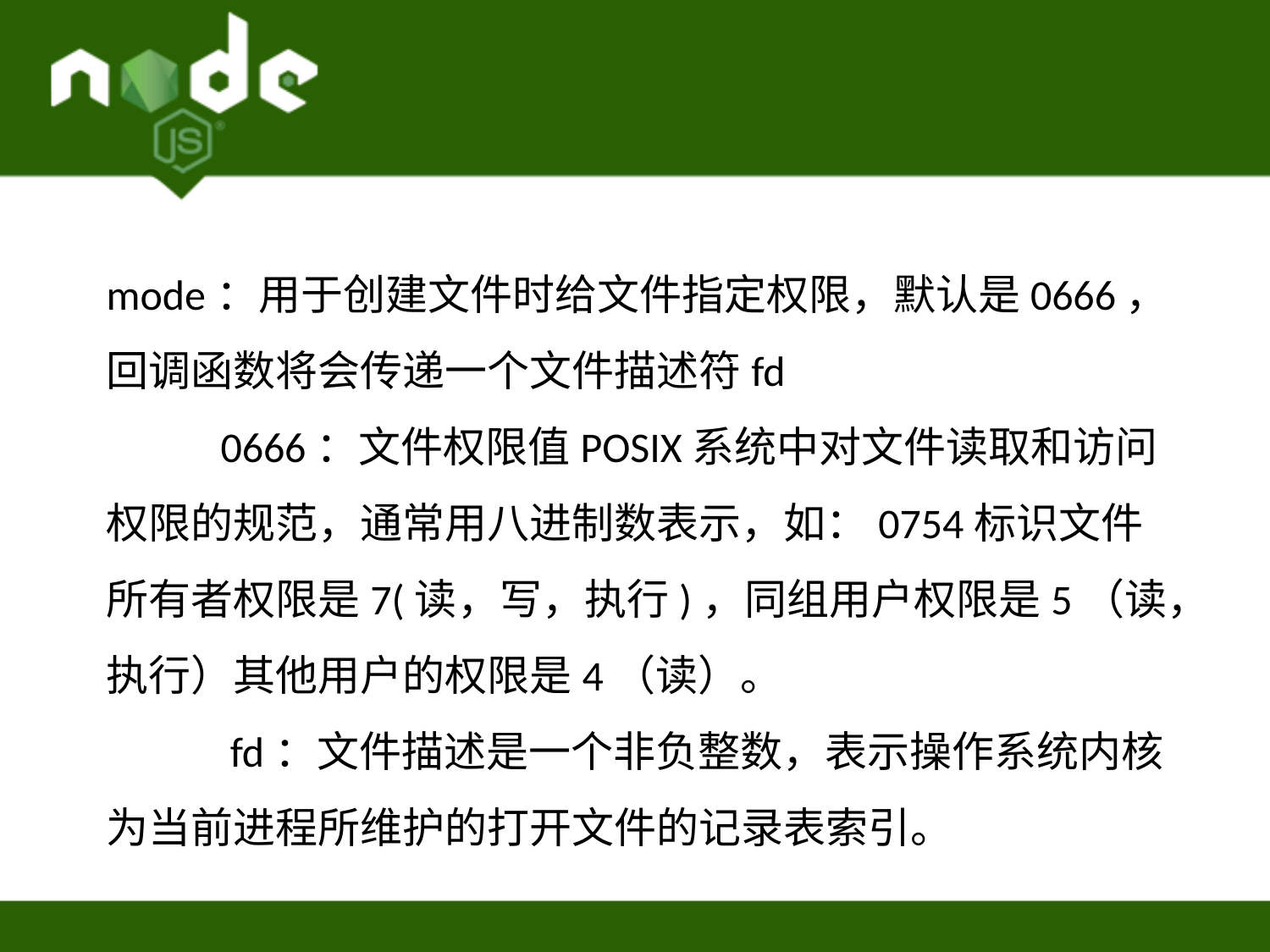

mode：用于创建文件时给文件指定权限，默认是0666，回调函数将会传递一个文件描述符fd
            0666：文件权限值POSIX系统中对文件读取和访问权限的规范，通常用八进制数表示，如：0754标识文件所有者权限是7(读，写，执行)，同组用户权限是5（读，执行）其他用户的权限是4（读）。
             fd：文件描述是一个非负整数，表示操作系统内核为当前进程所维护的打开文件的记录表索引。